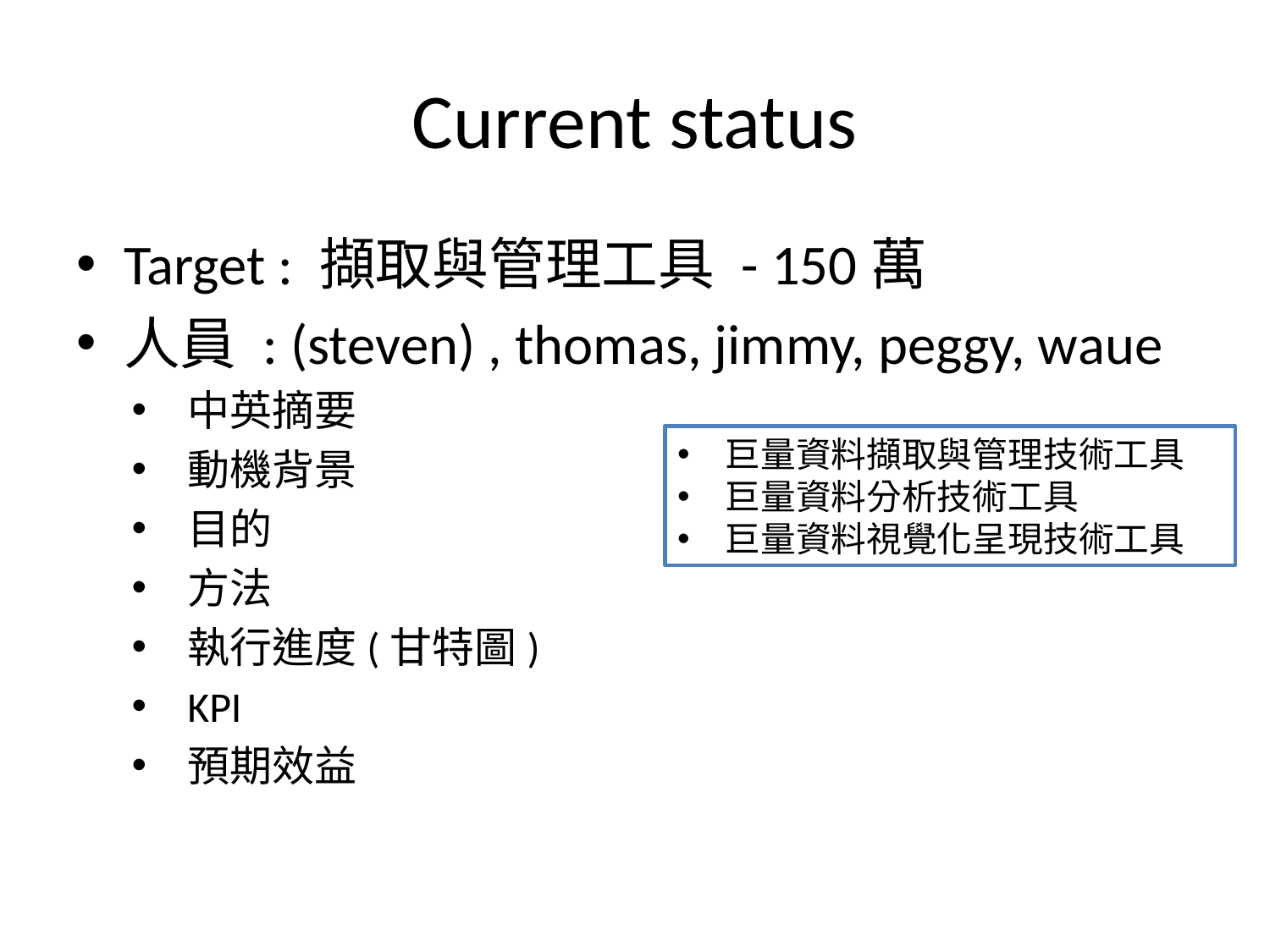

# Current status
Target : 擷取與管理工具 - 150萬
人員 : (steven) , thomas, jimmy, peggy, waue
中英摘要
動機背景
目的
方法
執行進度(甘特圖)
KPI
預期效益

巨量資料擷取與管理技術工具
巨量資料分析技術工具
巨量資料視覺化呈現技術工具